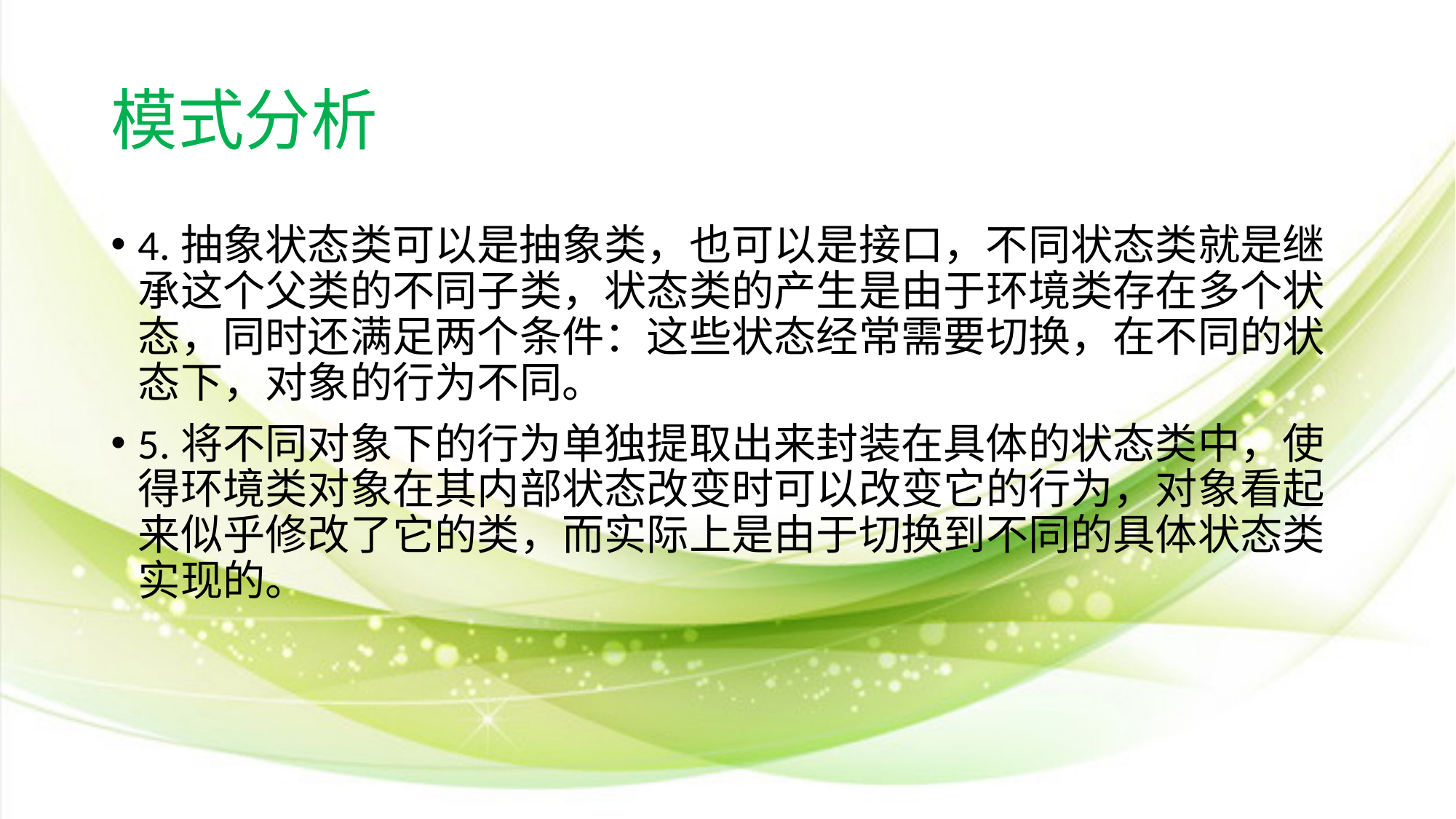

# 模式分析
4.抽象状态类可以是抽象类，也可以是接口，不同状态类就是继承这个父类的不同子类，状态类的产生是由于环境类存在多个状态，同时还满足两个条件：这些状态经常需要切换，在不同的状态下，对象的行为不同。
5.将不同对象下的行为单独提取出来封装在具体的状态类中，使得环境类对象在其内部状态改变时可以改变它的行为，对象看起来似乎修改了它的类，而实际上是由于切换到不同的具体状态类实现的。